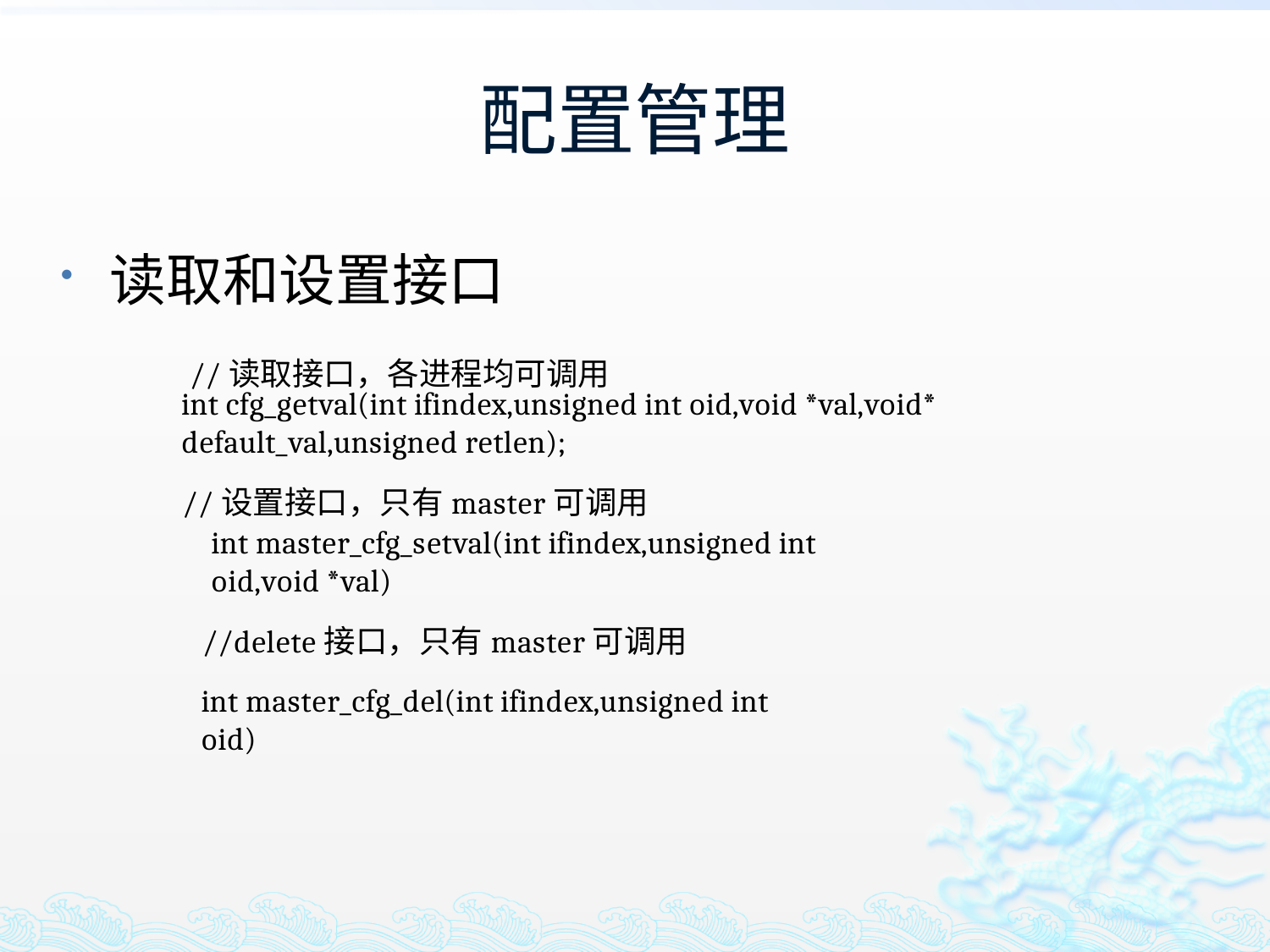

# 配置管理
读取和设置接口

//读取接口，各进程均可调用
int cfg_getval(int ifindex,unsigned int oid,void *val,void* default_val,unsigned retlen);
//设置接口，只有master可调用
int master_cfg_setval(int ifindex,unsigned int oid,void *val)
//delete接口，只有master可调用
int master_cfg_del(int ifindex,unsigned int oid)